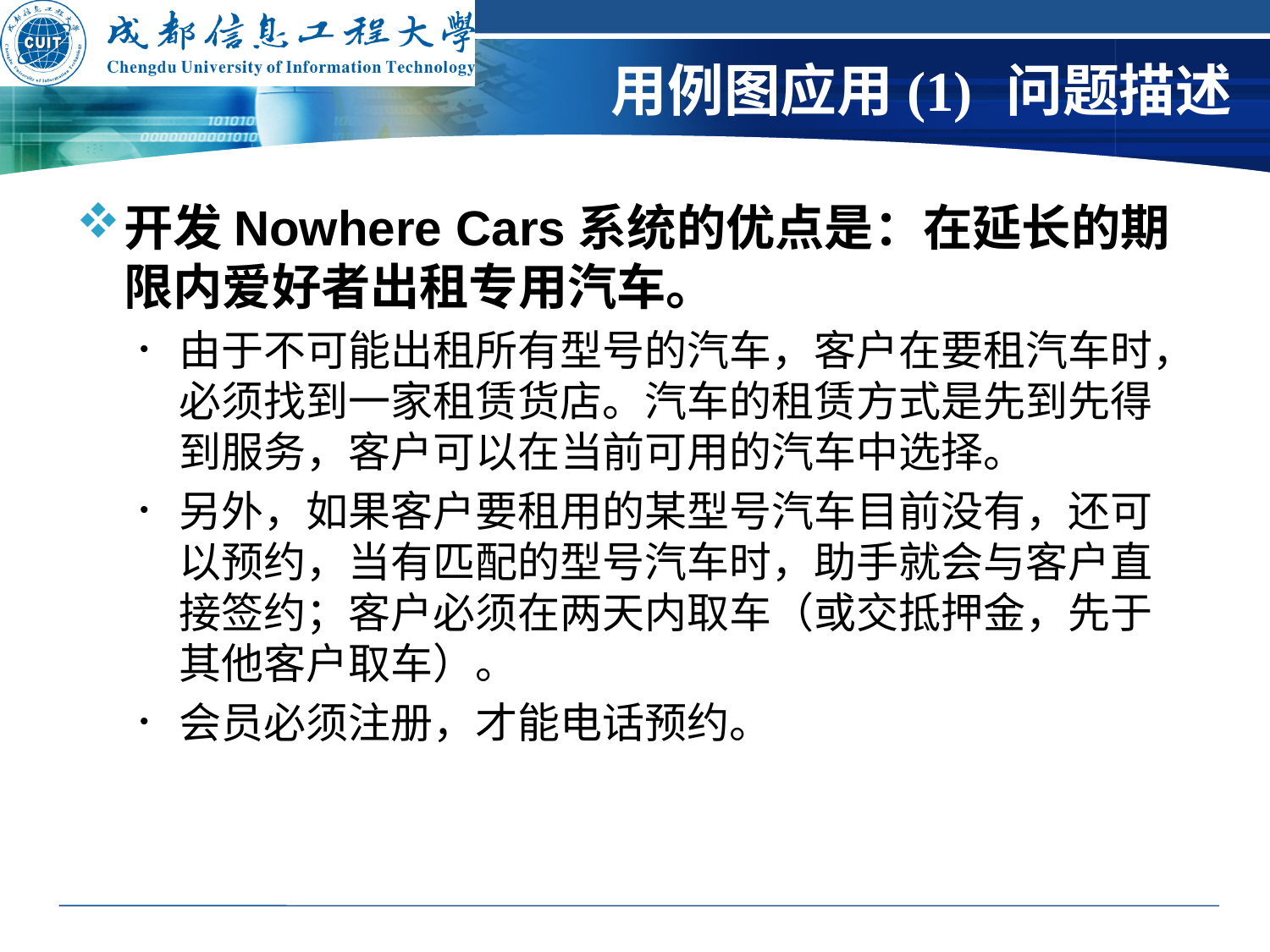

# 用例图应用(1) 问题描述
开发Nowhere Cars系统的优点是：在延长的期限内爱好者出租专用汽车。
由于不可能出租所有型号的汽车，客户在要租汽车时，必须找到一家租赁货店。汽车的租赁方式是先到先得到服务，客户可以在当前可用的汽车中选择。
另外，如果客户要租用的某型号汽车目前没有，还可以预约，当有匹配的型号汽车时，助手就会与客户直接签约；客户必须在两天内取车（或交抵押金，先于其他客户取车）。
会员必须注册，才能电话预约。